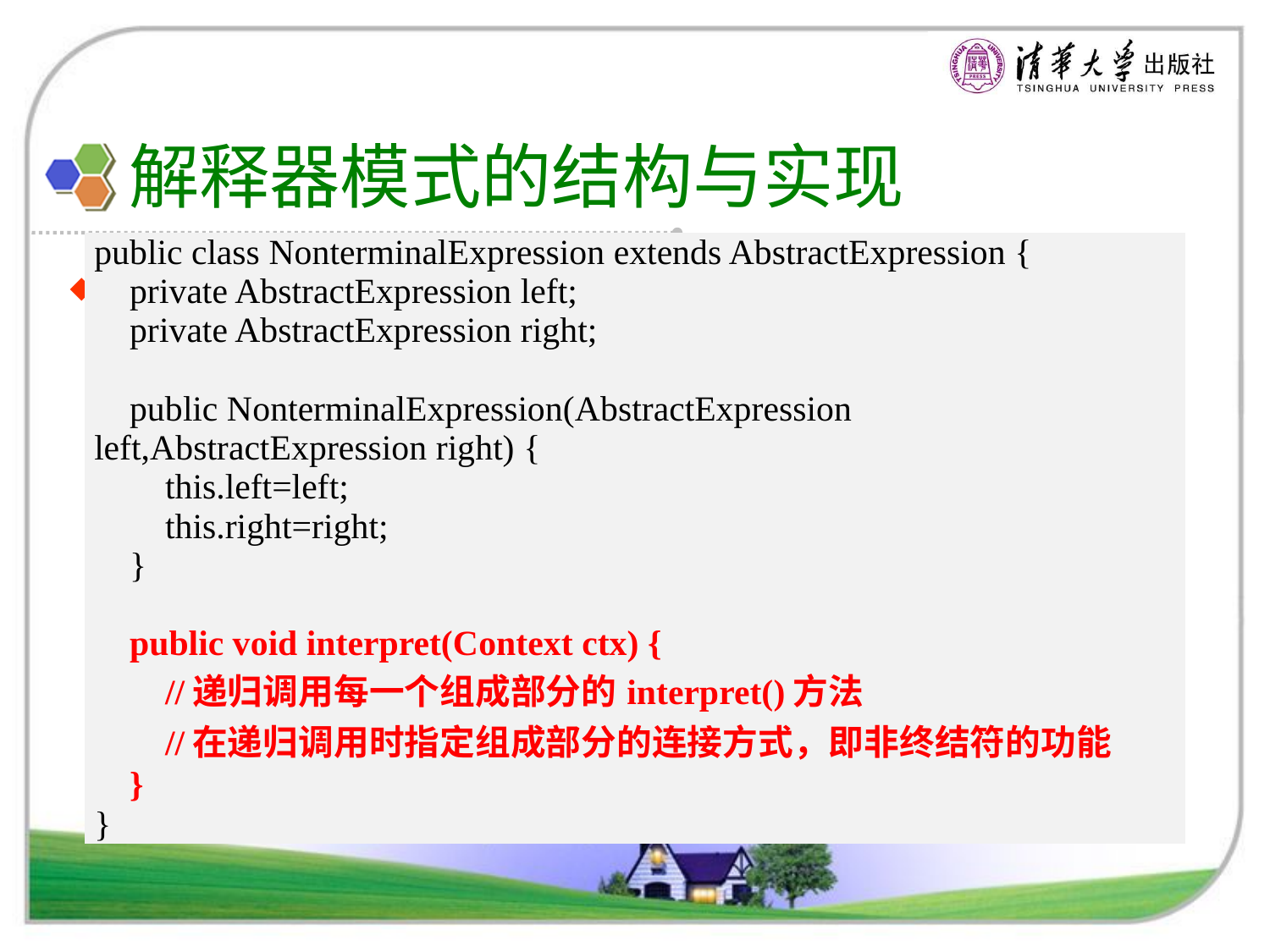

# 解释器模式的结构与实现
| public class NonterminalExpression extends AbstractExpression { private AbstractExpression left; private AbstractExpression right; public NonterminalExpression(AbstractExpression left,AbstractExpression right) { this.left=left; this.right=right; } public void interpret(Context ctx) { //递归调用每一个组成部分的interpret()方法 //在递归调用时指定组成部分的连接方式，即非终结符的功能 } } |
| --- |
解释器模式的实现
典型的非终结符表达式类代码：